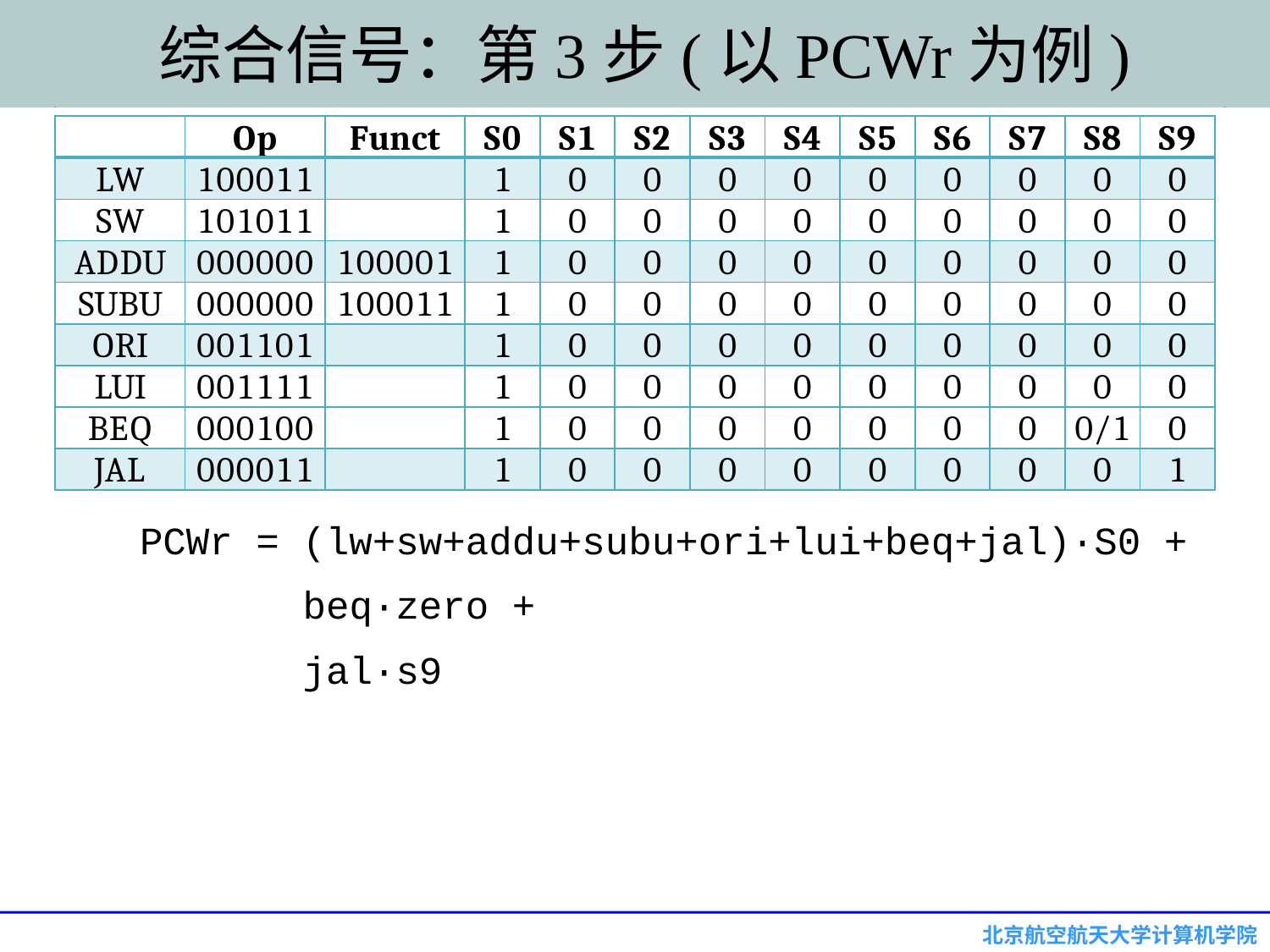

# 综合信号：第3步(以PCWr为例)
|  | Op | Funct | S0 | S1 | S2 | S3 | S4 | S5 | S6 | S7 | S8 | S9 |
| --- | --- | --- | --- | --- | --- | --- | --- | --- | --- | --- | --- | --- |
| LW | 100011 |  | 1 | 0 | 0 | 0 | 0 | 0 | 0 | 0 | 0 | 0 |
| SW | 101011 |  | 1 | 0 | 0 | 0 | 0 | 0 | 0 | 0 | 0 | 0 |
| ADDU | 000000 | 100001 | 1 | 0 | 0 | 0 | 0 | 0 | 0 | 0 | 0 | 0 |
| SUBU | 000000 | 100011 | 1 | 0 | 0 | 0 | 0 | 0 | 0 | 0 | 0 | 0 |
| ORI | 001101 |  | 1 | 0 | 0 | 0 | 0 | 0 | 0 | 0 | 0 | 0 |
| LUI | 001111 |  | 1 | 0 | 0 | 0 | 0 | 0 | 0 | 0 | 0 | 0 |
| BEQ | 000100 |  | 1 | 0 | 0 | 0 | 0 | 0 | 0 | 0 | 0/1 | 0 |
| JAL | 000011 |  | 1 | 0 | 0 | 0 | 0 | 0 | 0 | 0 | 0 | 1 |
PCWr = (lw+sw+addu+subu+ori+lui+beq+jal)∙S0 +
       beq∙zero +
       jal∙s9